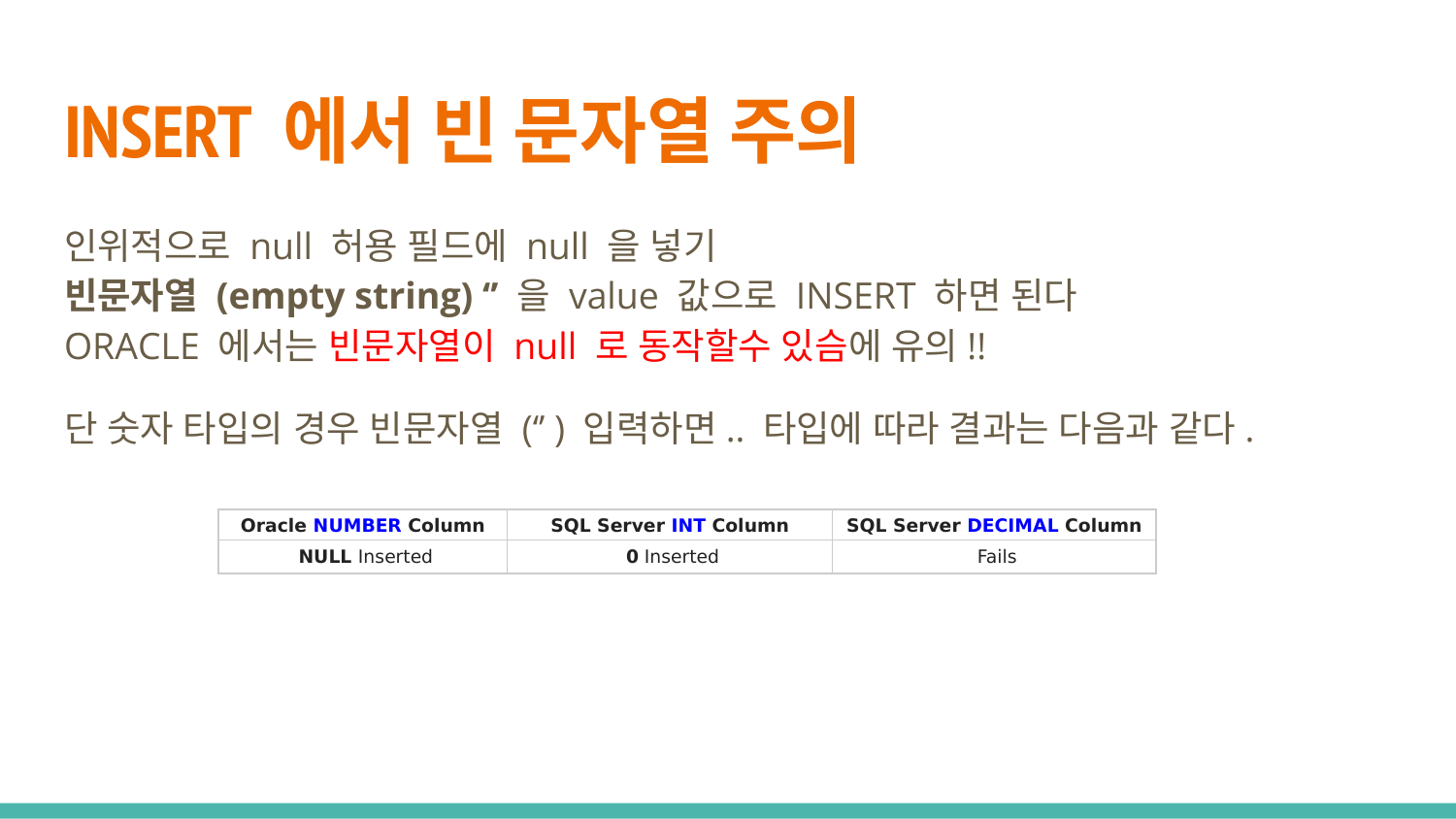

# INSERT 에서 빈 문자열 주의
인위적으로 null 허용 필드에 null 을 넣기
빈문자열 (empty string) ‘’ 을 value 값으로 INSERT 하면 된다
ORACLE 에서는 빈문자열이 null 로 동작할수 있슴에 유의!!
단 숫자 타입의 경우 빈문자열 (‘’ ) 입력하면.. 타입에 따라 결과는 다음과 같다.

| Oracle NUMBER Column | SQL Server INT Column | SQL Server DECIMAL Column |
| --- | --- | --- |
| NULL Inserted | 0 Inserted | Fails |